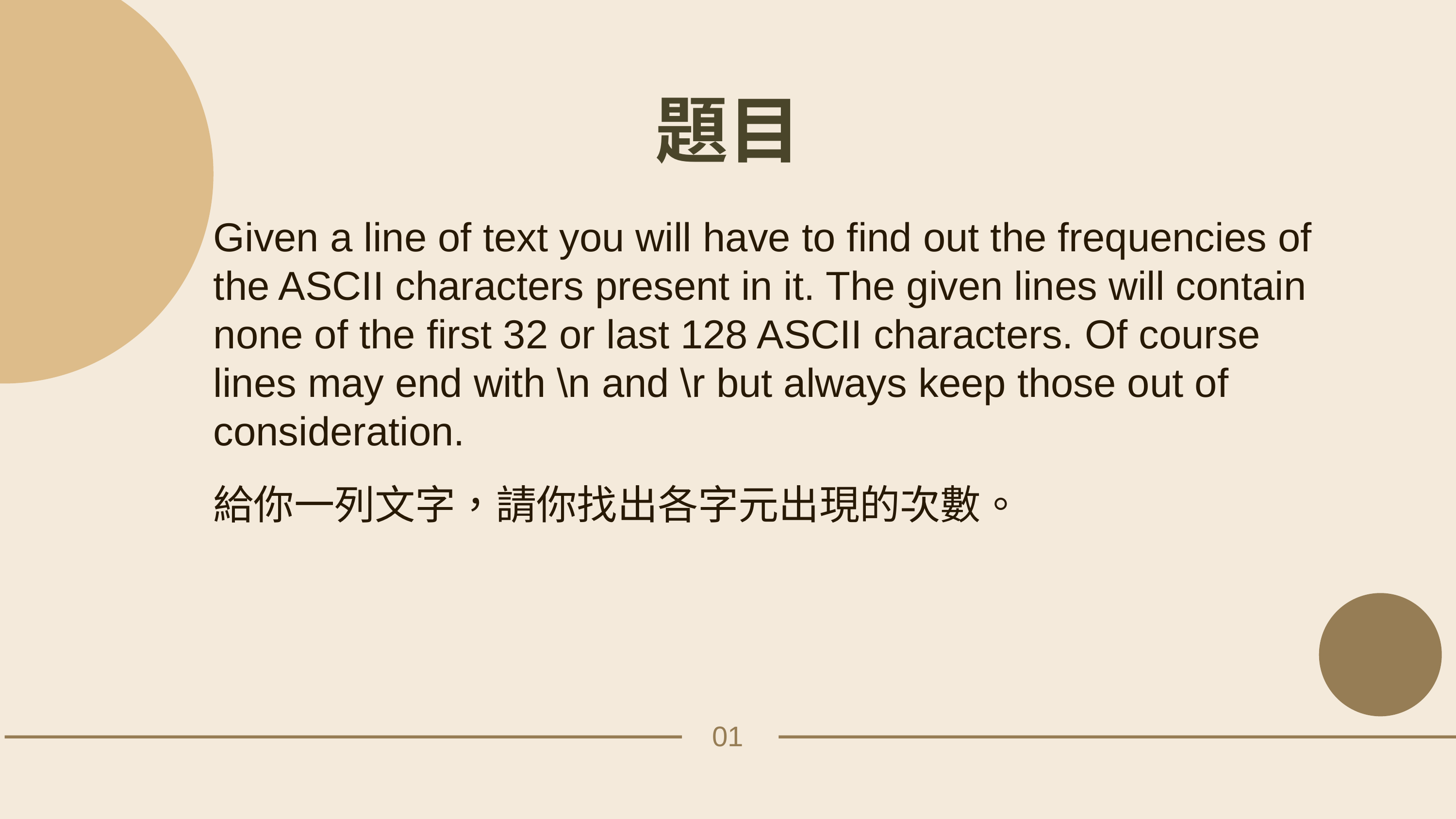

題目
Given a line of text you will have to find out the frequencies of the ASCII characters present in it. The given lines will contain none of the first 32 or last 128 ASCII characters. Of course lines may end with \n and \r but always keep those out of consideration.
給你一列文字，請你找出各字元出現的次數。

01